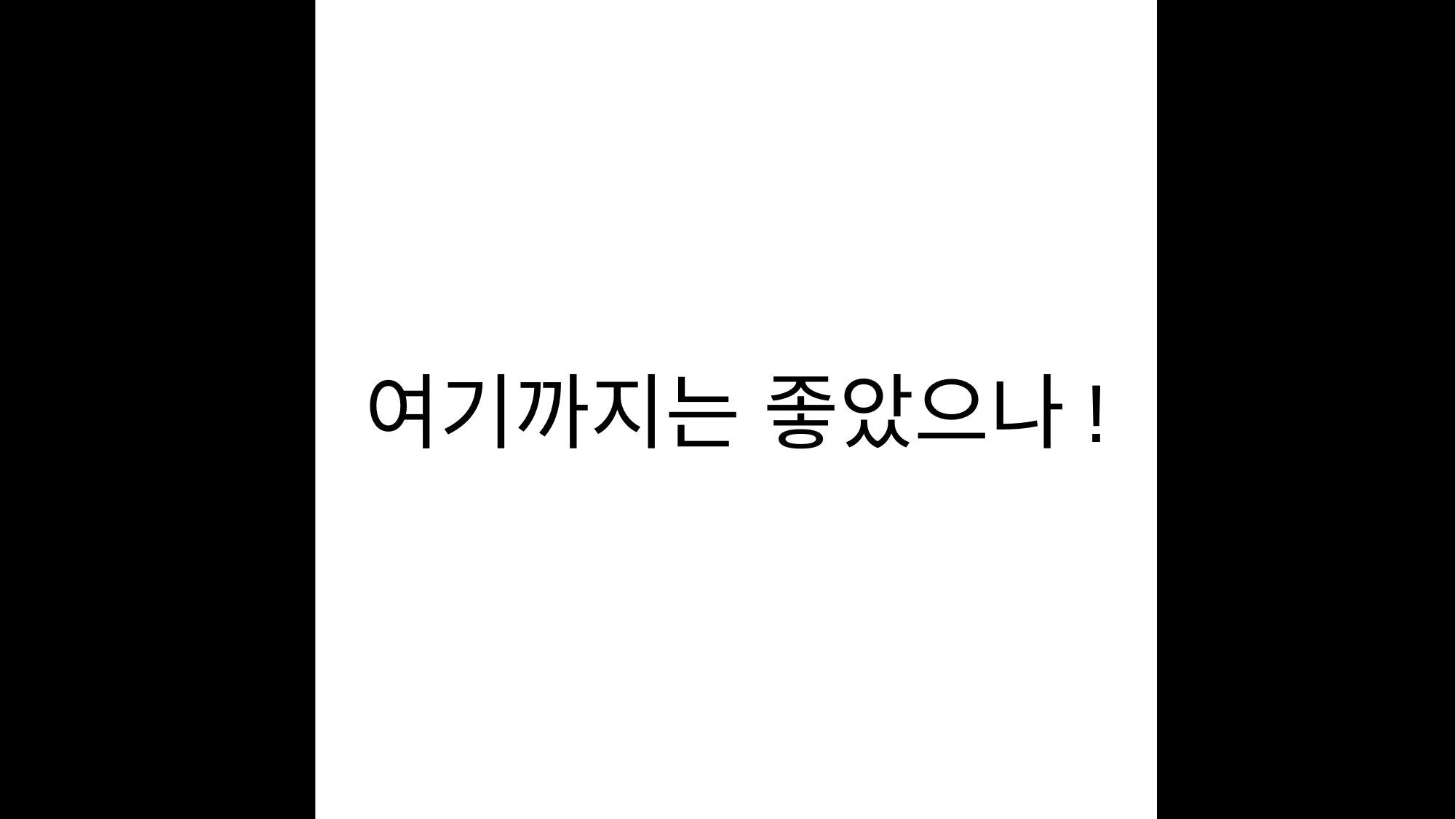

여기까지는 좋았으나!
도넛 차트
chart-data.js
선 차트